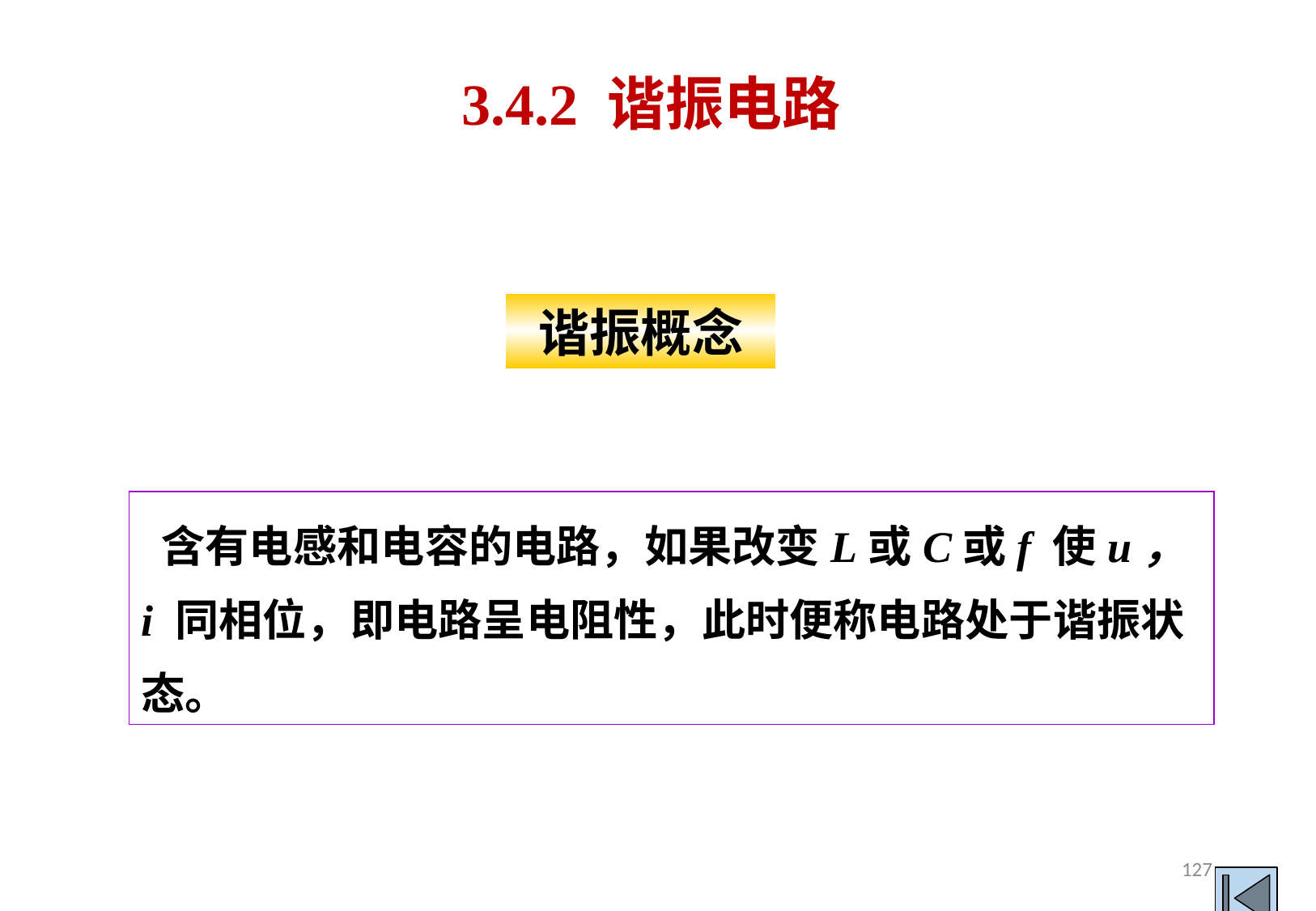

3.4.2 谐振电路
谐振概念
 含有电感和电容的电路，如果改变L或C或f 使u，i 同相位，即电路呈电阻性，此时便称电路处于谐振状态。
127